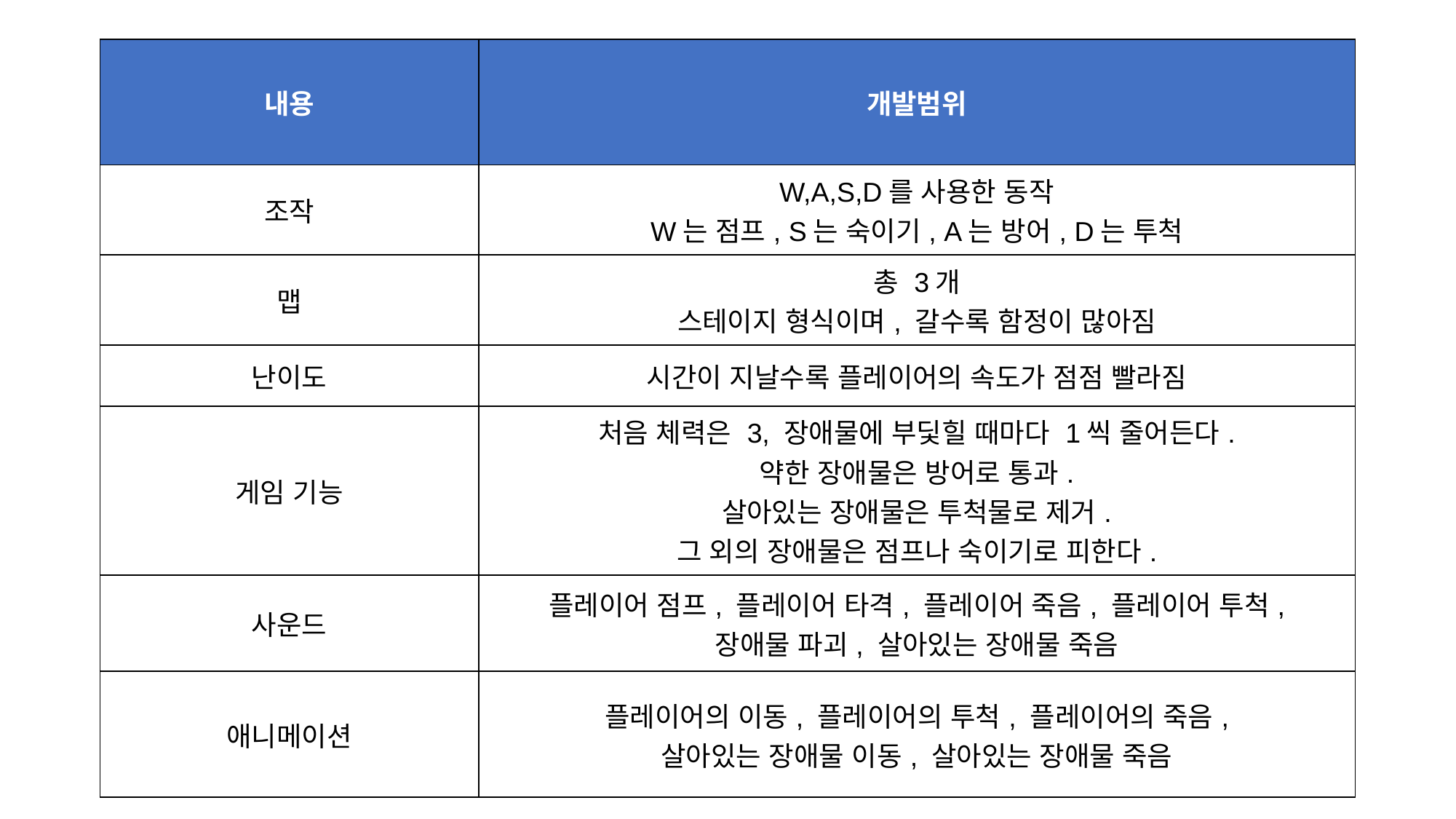

| 내용 | 개발범위 |
| --- | --- |
| 조작 | W,A,S,D를 사용한 동작 W는 점프, S는 숙이기, A는 방어, D는 투척 |
| 맵 | 총 3개 스테이지 형식이며, 갈수록 함정이 많아짐 |
| 난이도 | 시간이 지날수록 플레이어의 속도가 점점 빨라짐 |
| 게임 기능 | 처음 체력은 3, 장애물에 부딫힐 때마다 1씩 줄어든다. 약한 장애물은 방어로 통과. 살아있는 장애물은 투척물로 제거. 그 외의 장애물은 점프나 숙이기로 피한다. |
| 사운드 | 플레이어 점프, 플레이어 타격, 플레이어 죽음, 플레이어 투척, 장애물 파괴, 살아있는 장애물 죽음 |
| 애니메이션 | 플레이어의 이동, 플레이어의 투척, 플레이어의 죽음, 살아있는 장애물 이동, 살아있는 장애물 죽음 |